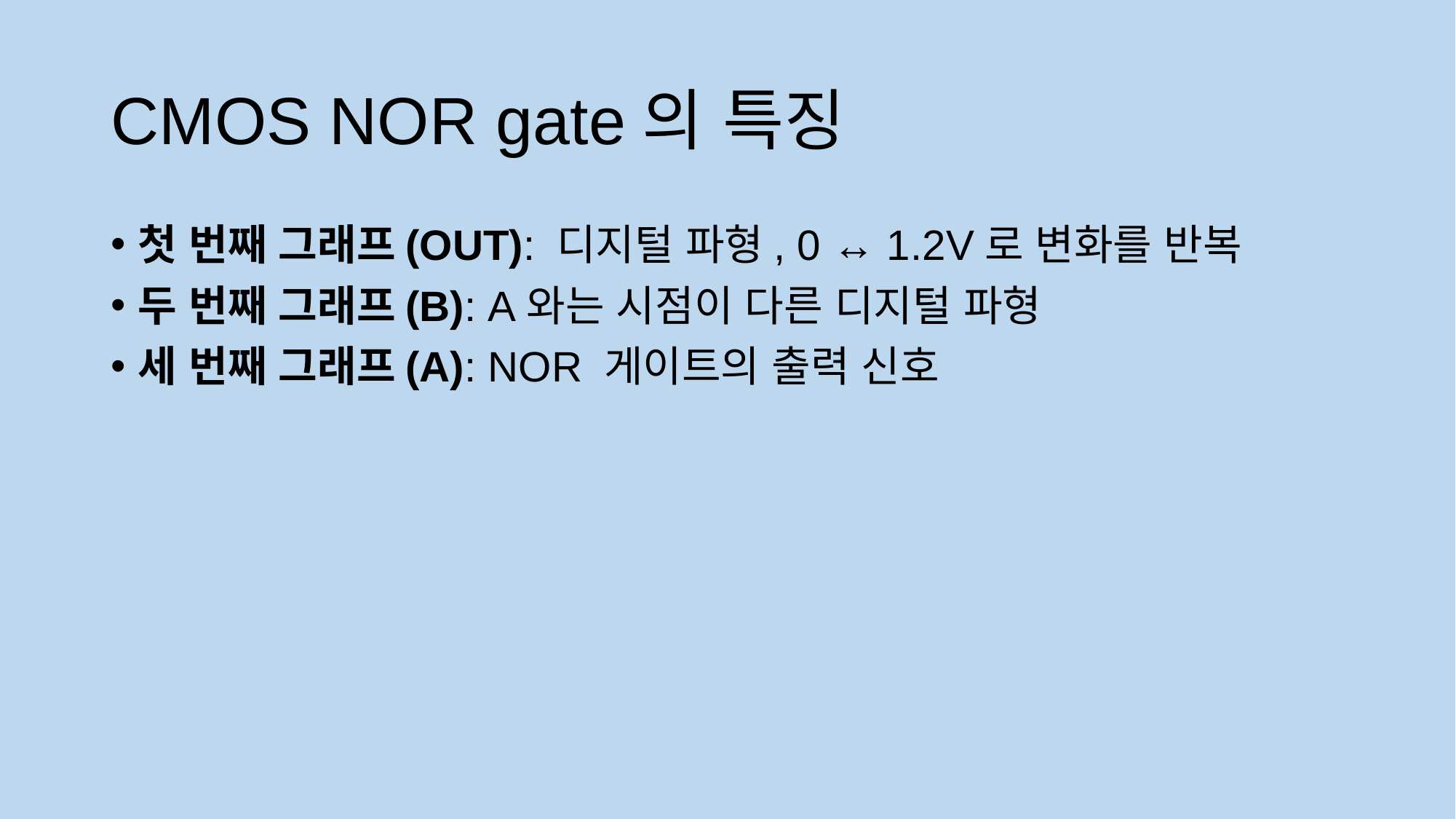

# CMOS NOR gate의 특징
첫 번째 그래프(OUT): 디지털 파형, 0 ↔ 1.2V로 변화를 반복
두 번째 그래프(B): A와는 시점이 다른 디지털 파형
세 번째 그래프(A): NOR 게이트의 출력 신호